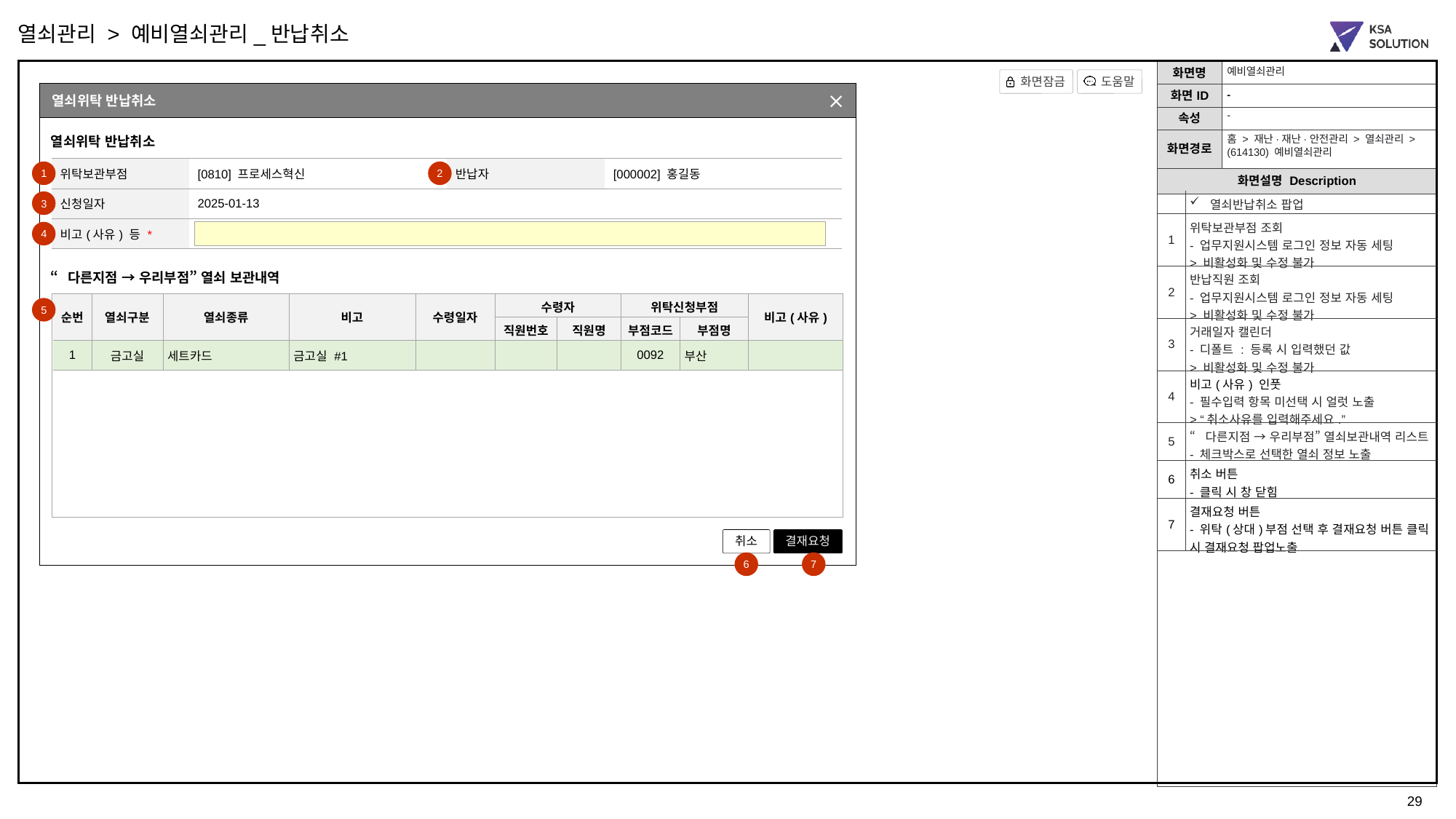

열쇠관리 > 예비열쇠관리_반납취소
예비열쇠관리
-

열쇠위탁 반납취소

부점조회 팝업(팀 포함)
-
홈 > 재난·재난·안전관리 > 열쇠관리 > (614130) 예비열쇠관리
열쇠위탁 반납취소
| 위탁보관부점 | [0810] 프로세스혁신 | 반납자 | [000002] 홍길동 |
| --- | --- | --- | --- |
| 신청일자 | 2025-01-13 |  |  |
| 비고(사유) 등 \* |  |  |  |
1
2
|  | 열쇠반납취소 팝업 |
| --- | --- |
| 1 | 위탁보관부점 조회 - 업무지원시스템 로그인 정보 자동 세팅 > 비활성화 및 수정 불가 |
| 2 | 반납직원 조회 - 업무지원시스템 로그인 정보 자동 세팅 > 비활성화 및 수정 불가 |
| 3 | 거래일자 캘린더 - 디폴트 : 등록 시 입력했던 값 > 비활성화 및 수정 불가 |
| 4 | 비고(사유) 인풋 - 필수입력 항목 미선택 시 얼럿 노출 > “취소사유를 입력해주세요.” |
| 5 | “다른지점 → 우리부점” 열쇠보관내역 리스트 - 체크박스로 선택한 열쇠 정보 노출 |
| 6 | 취소 버튼 - 클릭 시 창 닫힘 |
| 7 | 결재요청 버튼 - 위탁(상대)부점 선택 후 결재요청 버튼 클릭 시 결재요청 팝업노출 |
3

4
“다른지점 → 우리부점” 열쇠 보관내역

| 순번 | 열쇠구분 | 열쇠종류 | 비고 | 수령일자 | 수령자 |  | 위탁신청부점 |  | 비고(사유) |
| --- | --- | --- | --- | --- | --- | --- | --- | --- | --- |
|  |  |  |  |  | 직원번호 | 직원명 | 부점코드 | 부점명 |  |
| 1 | 금고실 | 세트카드 | 금고실 #1 |  |  |  | 0092 | 부산 |  |
5
취소
결재요청
6
7